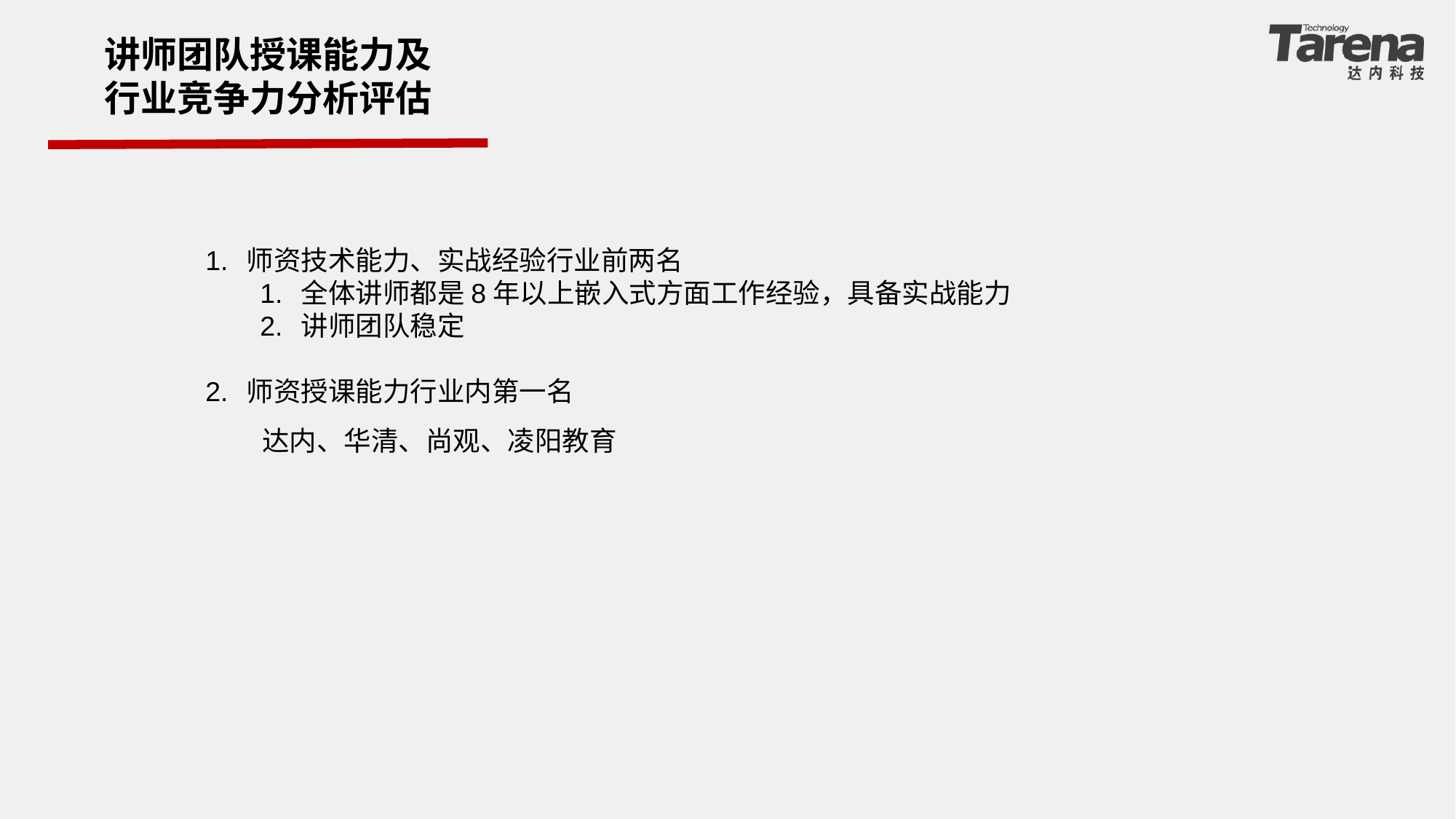

讲师团队授课能力及
行业竞争力分析评估
师资技术能力、实战经验行业前两名
全体讲师都是8年以上嵌入式方面工作经验，具备实战能力
讲师团队稳定

师资授课能力行业内第一名

达内、华清、尚观、凌阳教育